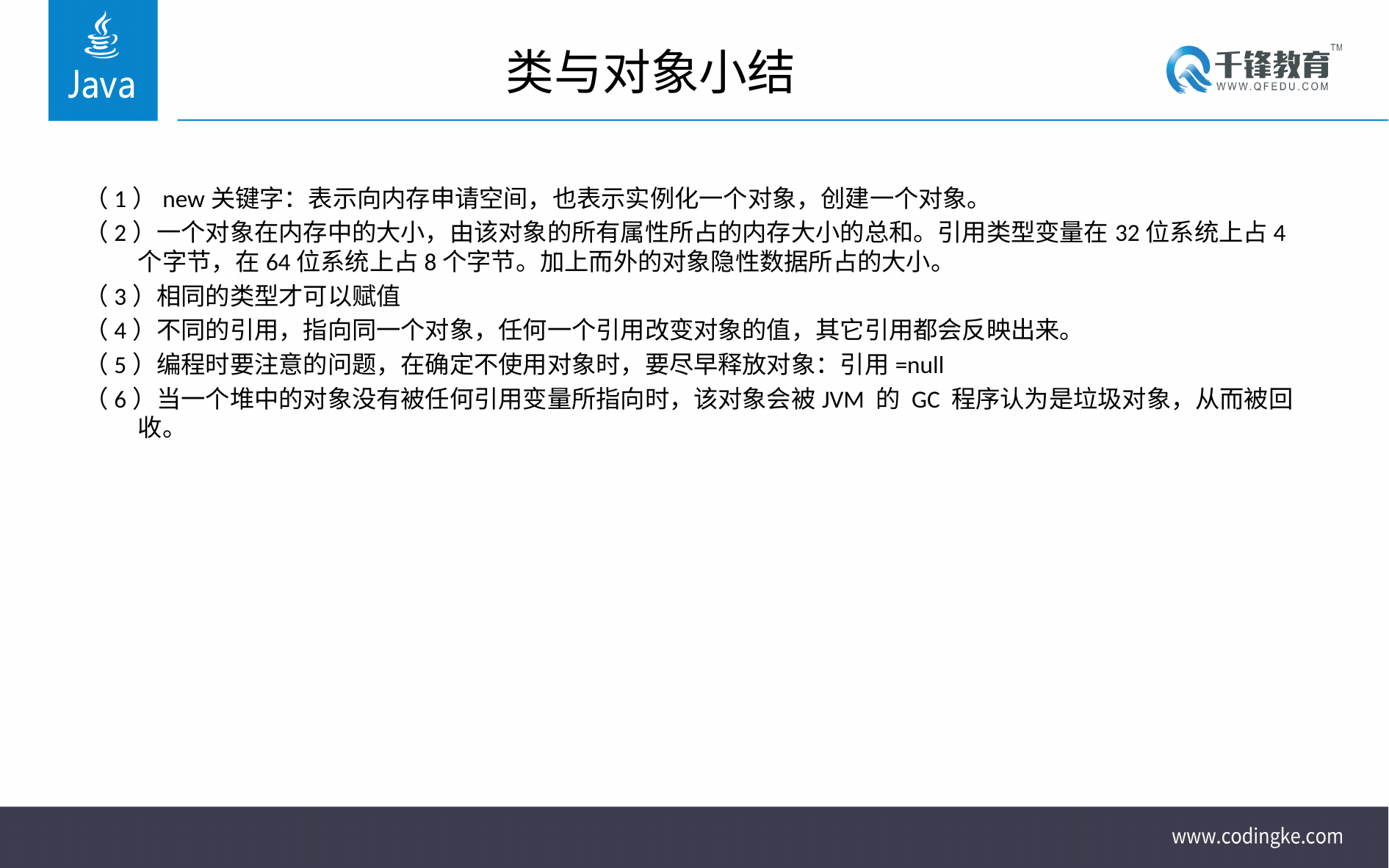

# 类与对象小结
（1）new关键字：表示向内存申请空间，也表示实例化一个对象，创建一个对象。
（2）一个对象在内存中的大小，由该对象的所有属性所占的内存大小的总和。引用类型变量在32位系统上占4个字节，在64位系统上占8个字节。加上而外的对象隐性数据所占的大小。
（3）相同的类型才可以赋值
（4）不同的引用，指向同一个对象，任何一个引用改变对象的值，其它引用都会反映出来。
（5）编程时要注意的问题，在确定不使用对象时，要尽早释放对象：引用=null
（6）当一个堆中的对象没有被任何引用变量所指向时，该对象会被JVM 的 GC 程序认为是垃圾对象，从而被回收。